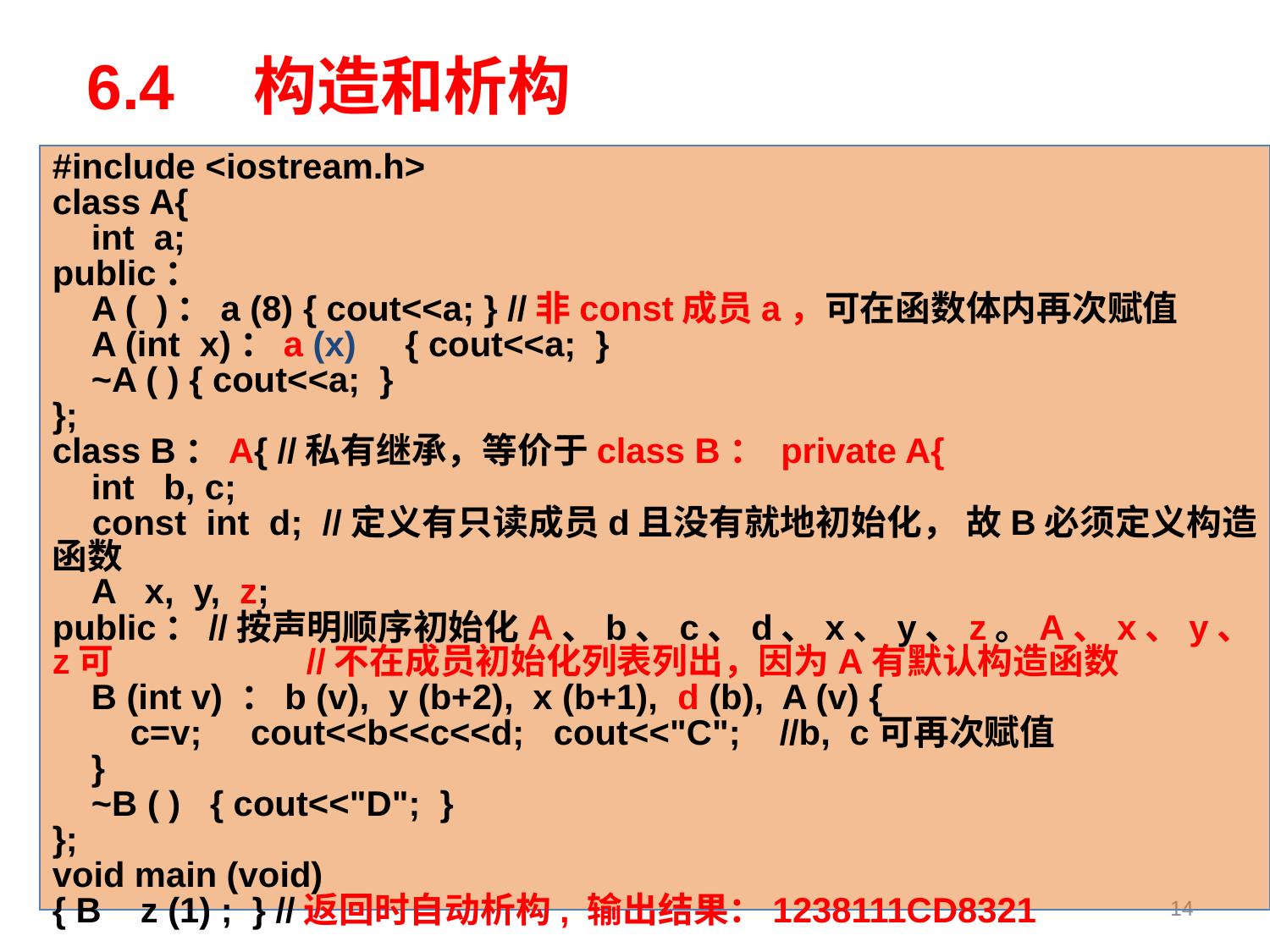

# 6.4　构造和析构
#include <iostream.h>
class A{
    int  a;
public：
    A (  )：a (8) { cout<<a; } //非const成员a，可在函数体内再次赋值
    A (int  x)：a (x)     { cout<<a;  }
    ~A ( ) { cout<<a;  }
};
class B：A{ //私有继承，等价于class B： private A{
    int   b, c;
    const  int  d;  //定义有只读成员d且没有就地初始化， 故B必须定义构造函数
    A   x,  y,  z;
public：//按声明顺序初始化A、b、c、d、x、y、z。A、x、y、z可		//不在成员初始化列表列出，因为A有默认构造函数
    B (int v) ：b (v),  y (b+2),  x (b+1),  d (b),  A (v) {
        c=v;     cout<<b<<c<<d;   cout<<"C";    //b,  c可再次赋值
    }
    ~B ( )   { cout<<"D";  }
};
void main (void)
{ B    z (1) ;  } //返回时自动析构, 输出结果：1238111CD8321
14